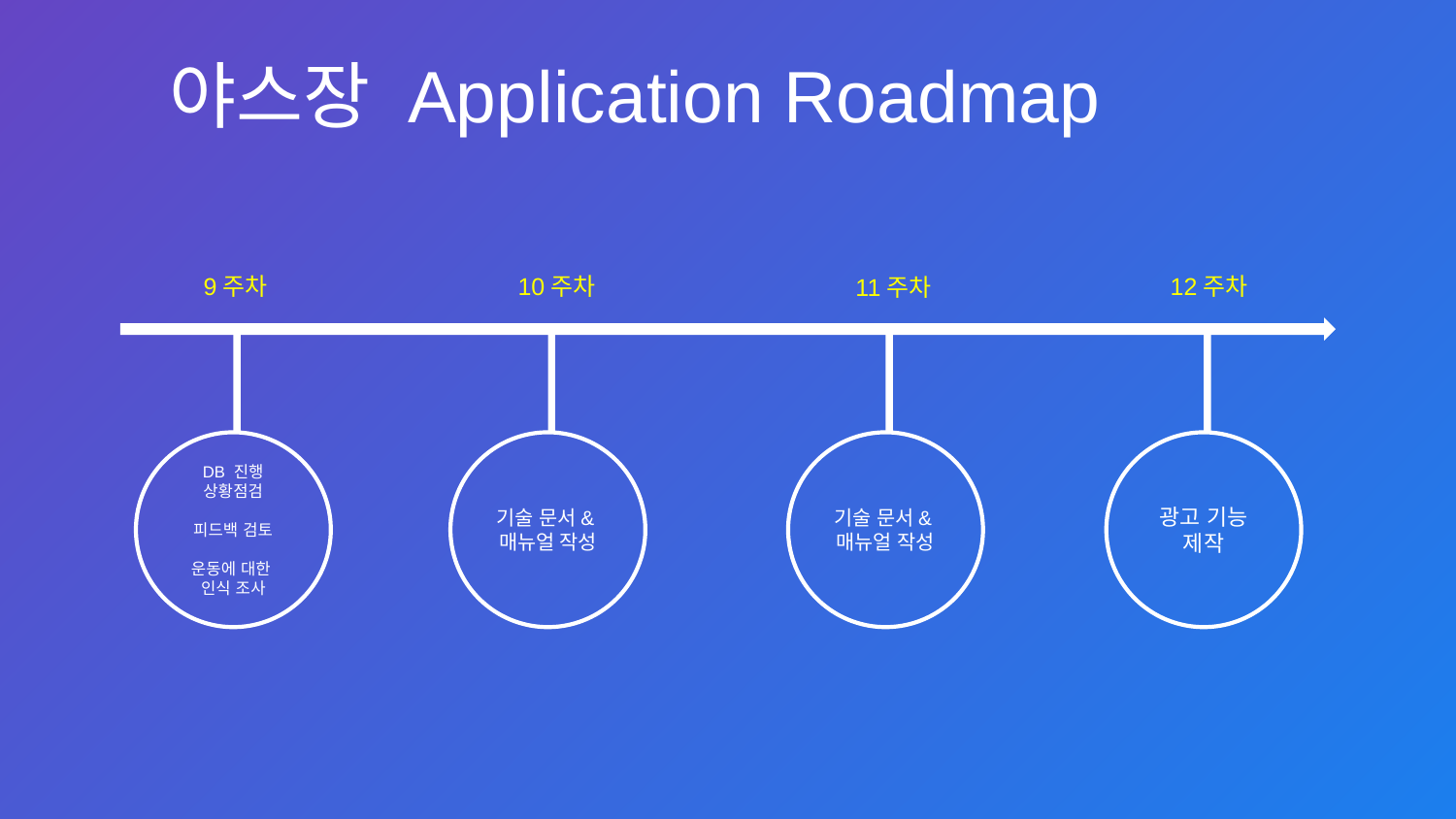

야스장 Application Roadmap
12주차
9주차
10주차
11주차

DB 진행 상황점검

피드백 검토

운동에 대한
인식 조사
기술 문서&매뉴얼 작성
기술 문서&매뉴얼 작성
광고 기능 제작